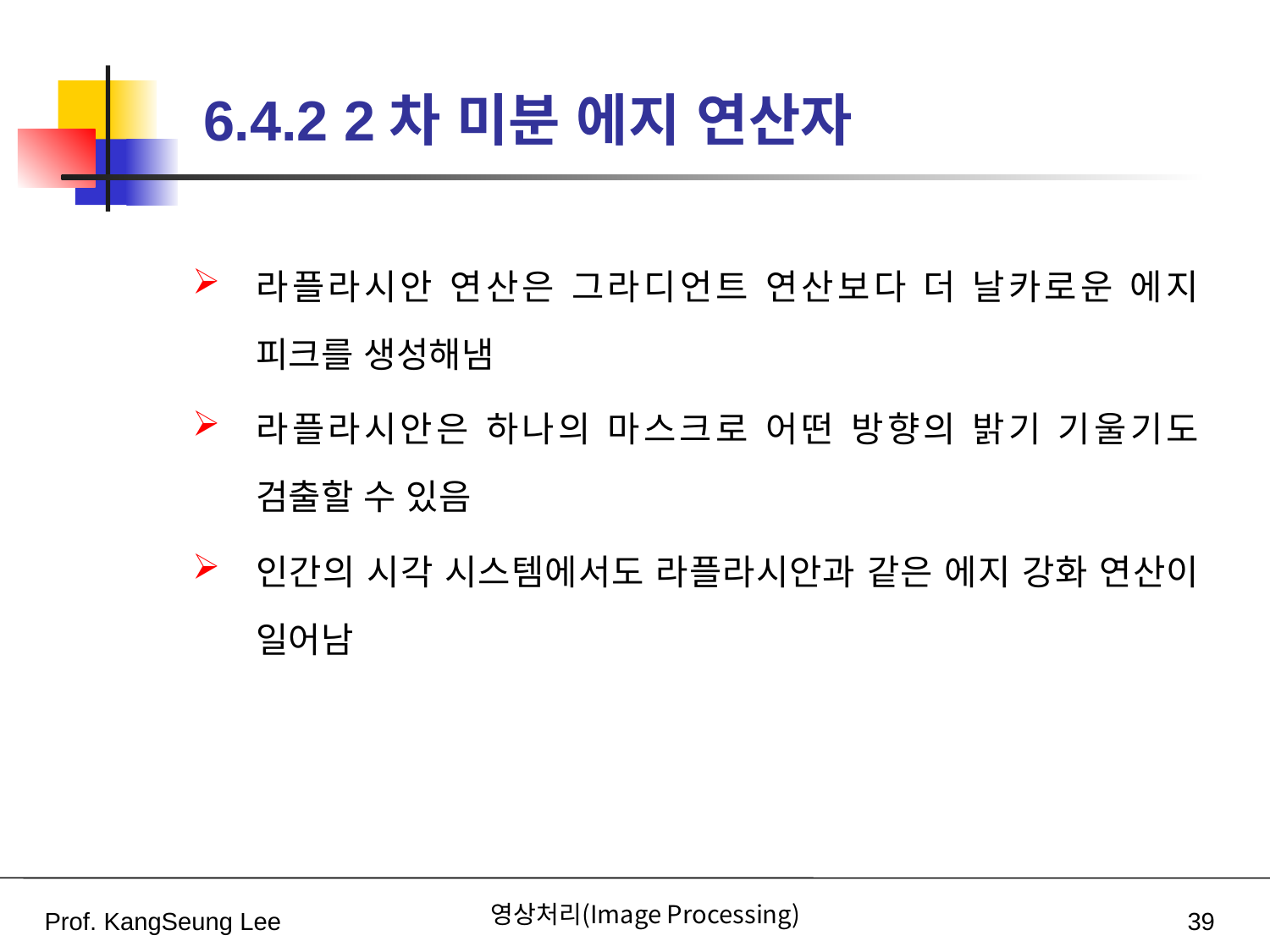

# 6.4.2 2차 미분 에지 연산자
라플라시안 연산은 그라디언트 연산보다 더 날카로운 에지 피크를 생성해냄
라플라시안은 하나의 마스크로 어떤 방향의 밝기 기울기도 검출할 수 있음
인간의 시각 시스템에서도 라플라시안과 같은 에지 강화 연산이 일어남

Prof. KangSeung Lee
영상처리(Image Processing)
39